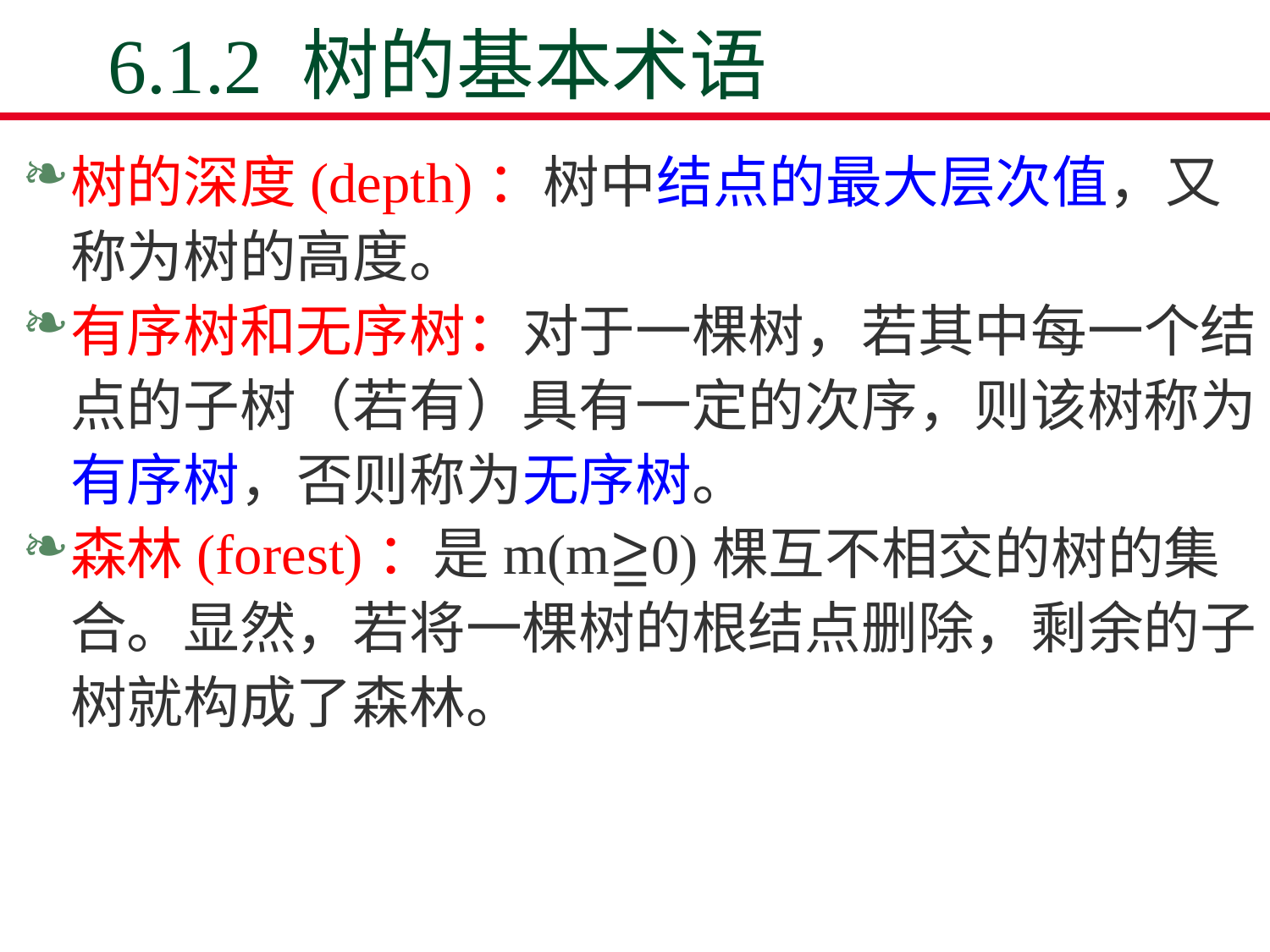

# 6.1.2 树的基本术语
树的深度(depth)：树中结点的最大层次值，又称为树的高度。
有序树和无序树：对于一棵树，若其中每一个结点的子树（若有）具有一定的次序，则该树称为有序树，否则称为无序树。
森林(forest)：是m(m≧0)棵互不相交的树的集合。显然，若将一棵树的根结点删除，剩余的子树就构成了森林。